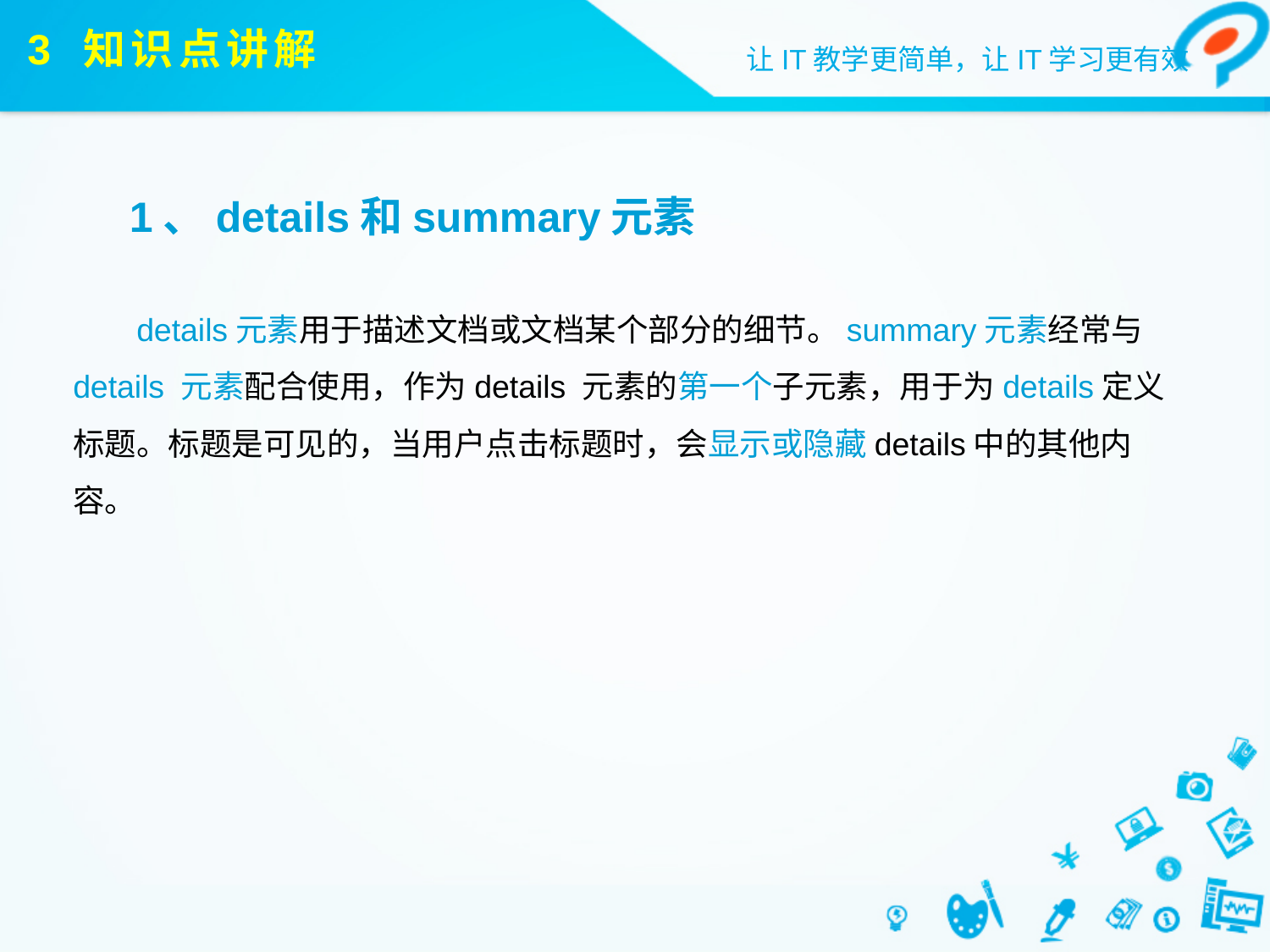

# 3 知识点讲解
1、details和summary元素

details元素用于描述文档或文档某个部分的细节。summary元素经常与details 元素配合使用，作为details 元素的第一个子元素，用于为details定义标题。标题是可见的，当用户点击标题时，会显示或隐藏details中的其他内容。